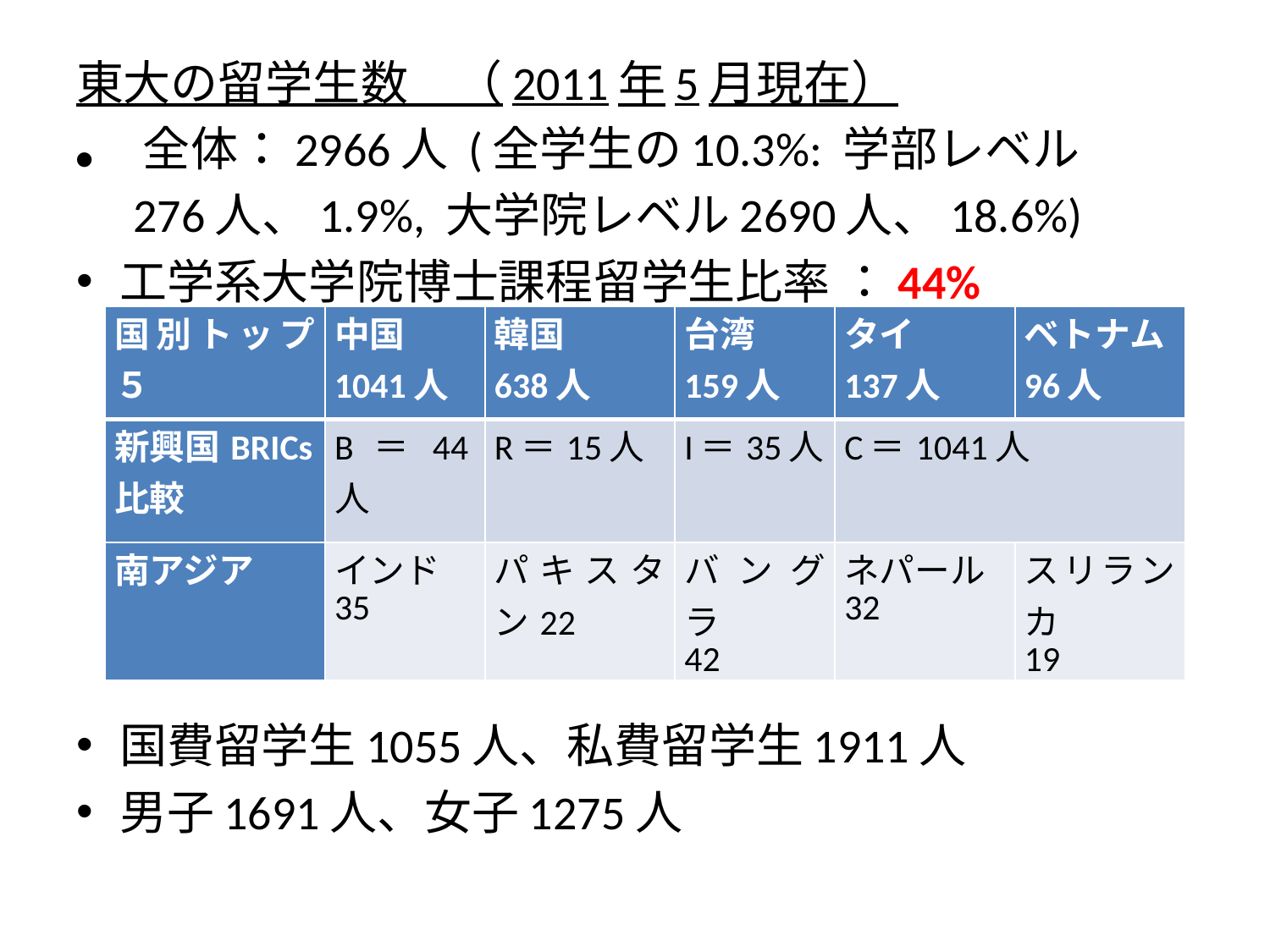

東大の留学生数　（2011年5月現在）
●　全体：2966人 (全学生の10.3%: 学部レベル
　276人、1.9%, 大学院レベル2690人、18.6%)
工学系大学院博士課程留学生比率 ：44%

国費留学生1055人、私費留学生1911人
男子1691人、女子1275人
| 国別トップ５ | 中国 1041人 | 韓国 638人 | 台湾 159人 | タイ 137人 | ベトナム 96人 |
| --- | --- | --- | --- | --- | --- |
| 新興国BRICs 比較 | B＝44人 | R＝15人 | I＝35人 | C＝1041人 |  |
| 南アジア | インド 35 | パキスタン22 | バングラ 42 | ネパール 32 | スリランカ 19 |